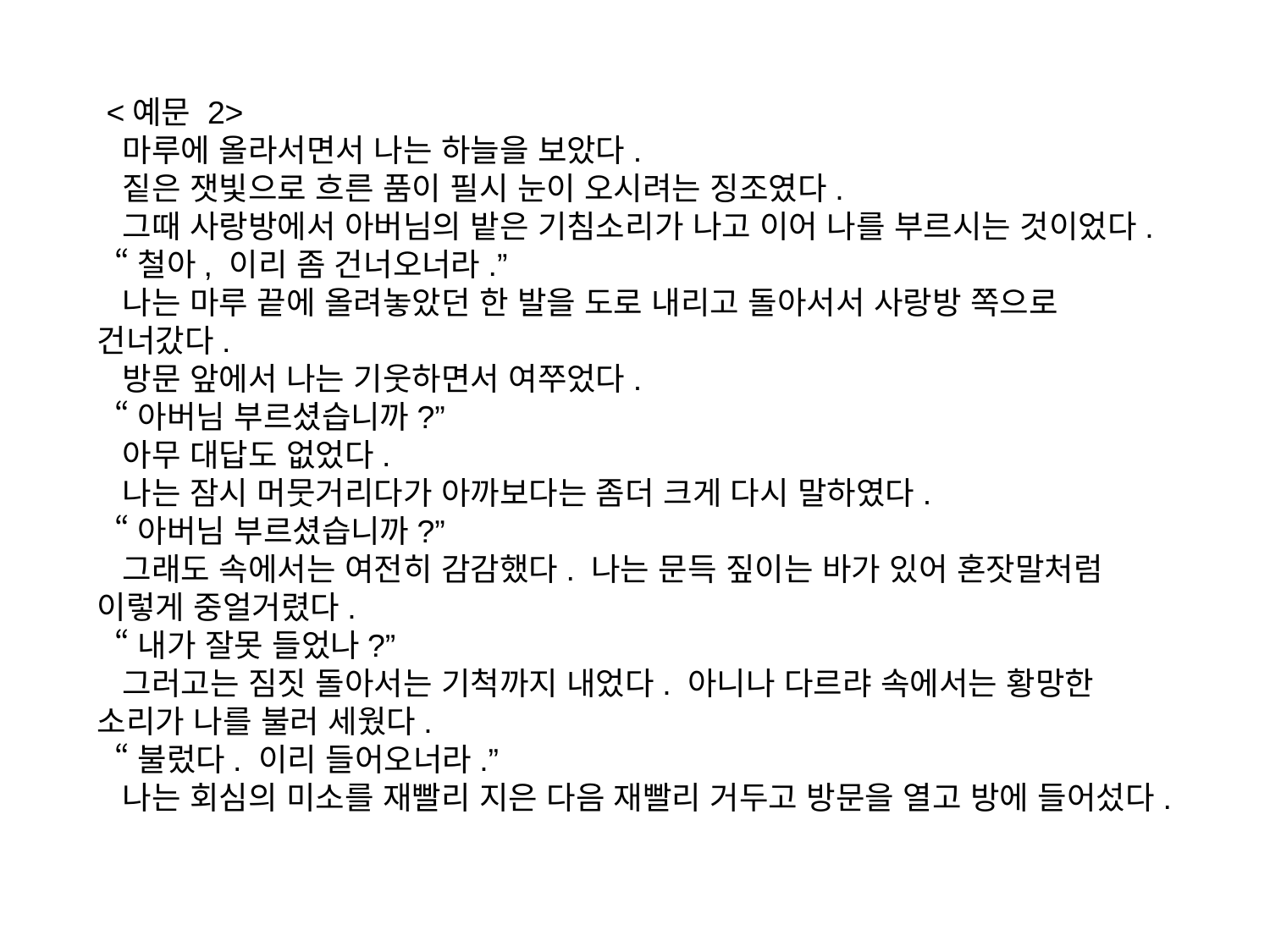

<예문 2>
  마루에 올라서면서 나는 하늘을 보았다.
  짙은 잿빛으로 흐른 품이 필시 눈이 오시려는 징조였다.
  그때 사랑방에서 아버님의 밭은 기침소리가 나고 이어 나를 부르시는 것이었다.
  “철아, 이리 좀 건너오너라.”
  나는 마루 끝에 올려놓았던 한 발을 도로 내리고 돌아서서 사랑방 쪽으로 건너갔다.
  방문 앞에서 나는 기웃하면서 여쭈었다.
  “아버님 부르셨습니까?”
  아무 대답도 없었다.
  나는 잠시 머뭇거리다가 아까보다는 좀더 크게 다시 말하였다.
  “아버님 부르셨습니까?”
  그래도 속에서는 여전히 감감했다. 나는 문득 짚이는 바가 있어 혼잣말처럼 이렇게 중얼거렸다.
  “내가 잘못 들었나?”
  그러고는 짐짓 돌아서는 기척까지 내었다. 아니나 다르랴 속에서는 황망한 소리가 나를 불러 세웠다.
  “불렀다. 이리 들어오너라.”
  나는 회심의 미소를 재빨리 지은 다음 재빨리 거두고 방문을 열고 방에 들어섰다.